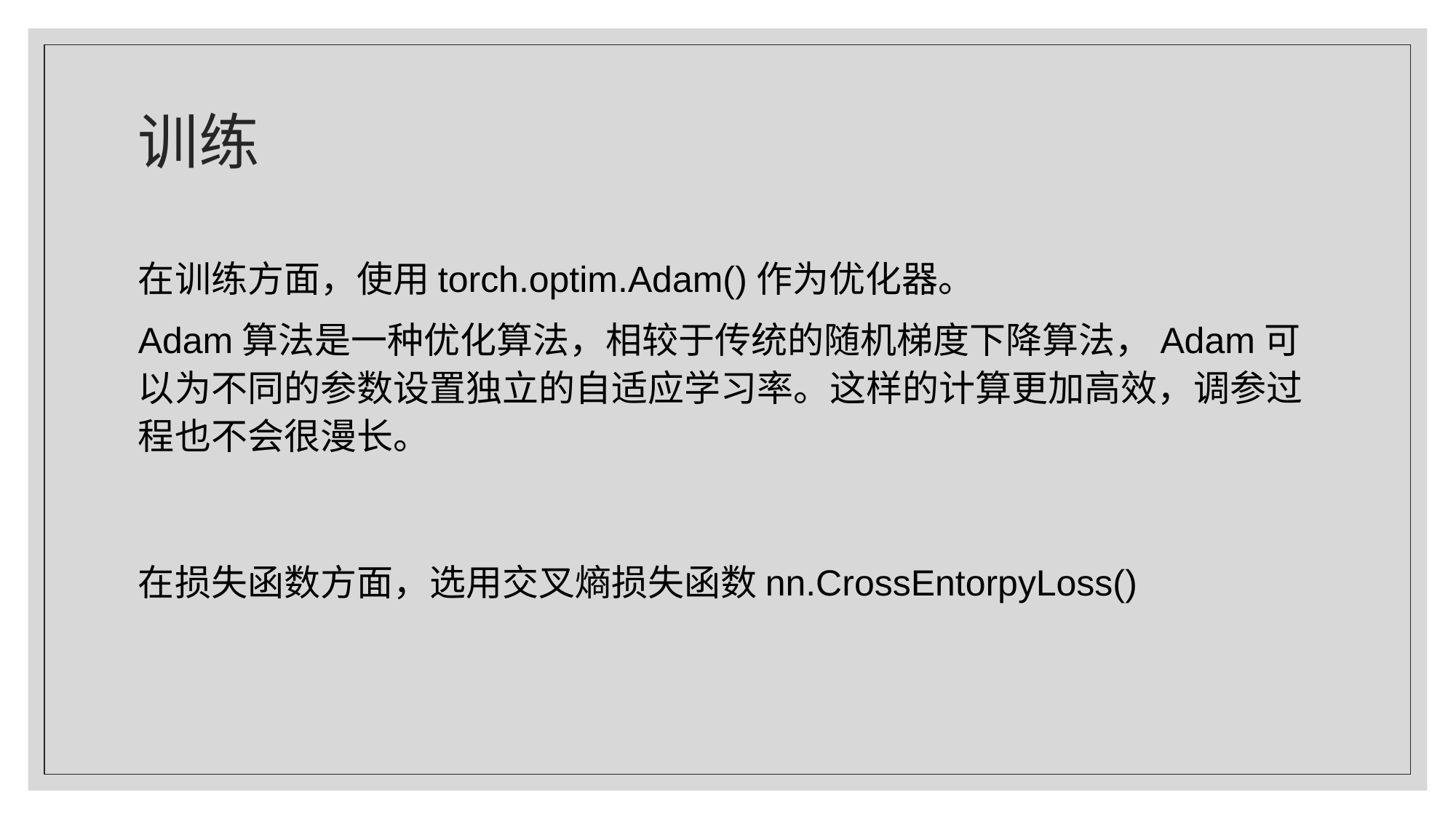

# 训练
在训练方面，使用torch.optim.Adam()作为优化器。
Adam算法是一种优化算法，相较于传统的随机梯度下降算法，Adam可以为不同的参数设置独立的自适应学习率。这样的计算更加高效，调参过程也不会很漫长。

在损失函数方面，选用交叉熵损失函数nn.CrossEntorpyLoss()